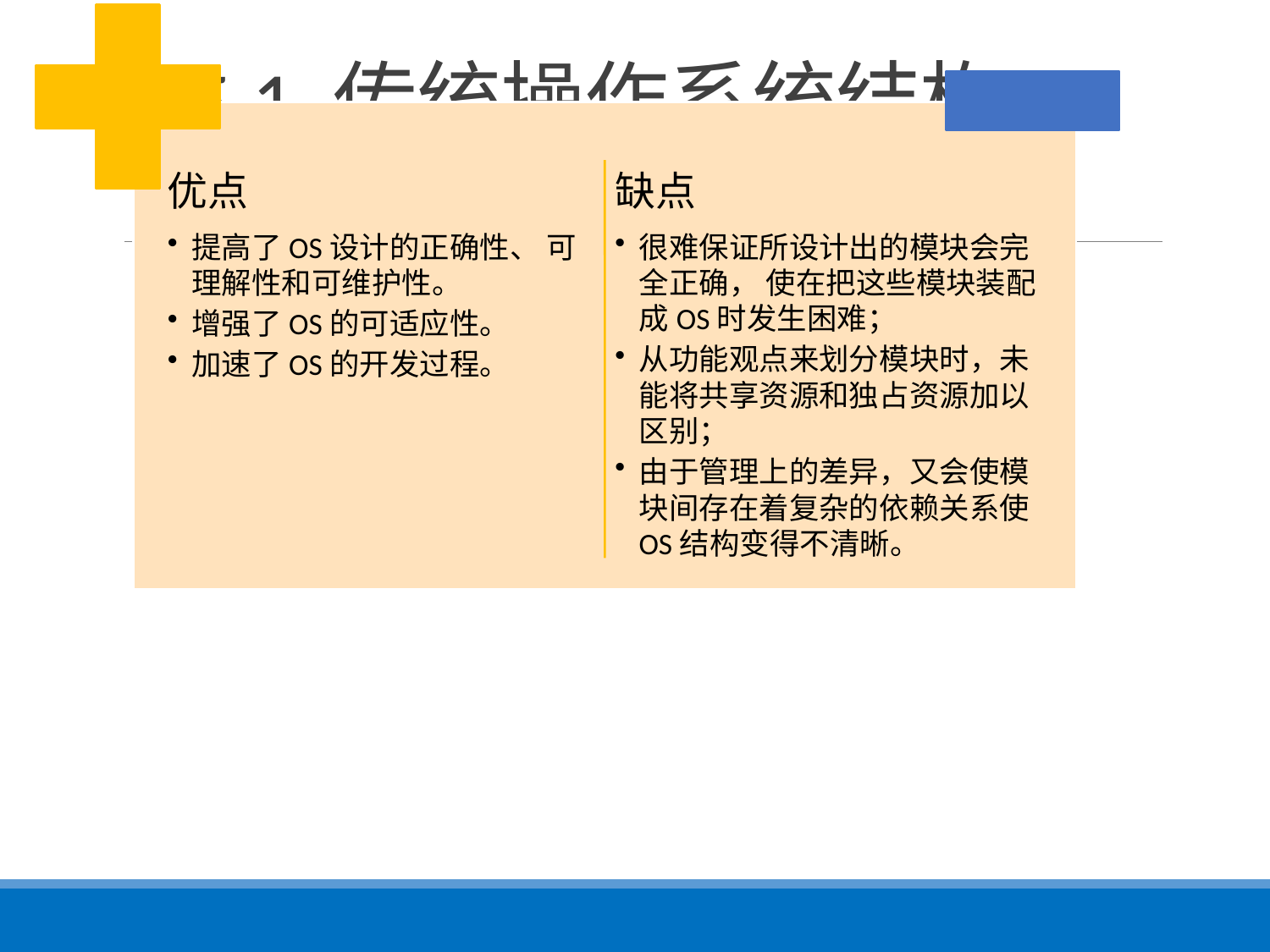

# 1.5.1 传统操作系统结构 ——模块化OS结构
优点
提高了OS设计的正确性、 可理解性和可维护性。
增强了OS的可适应性。
加速了OS的开发过程。
缺点
很难保证所设计出的模块会完全正确， 使在把这些模块装配成OS时发生困难；
从功能观点来划分模块时，未能将共享资源和独占资源加以区别；
由于管理上的差异，又会使模块间存在着复杂的依赖关系使OS结构变得不清晰。